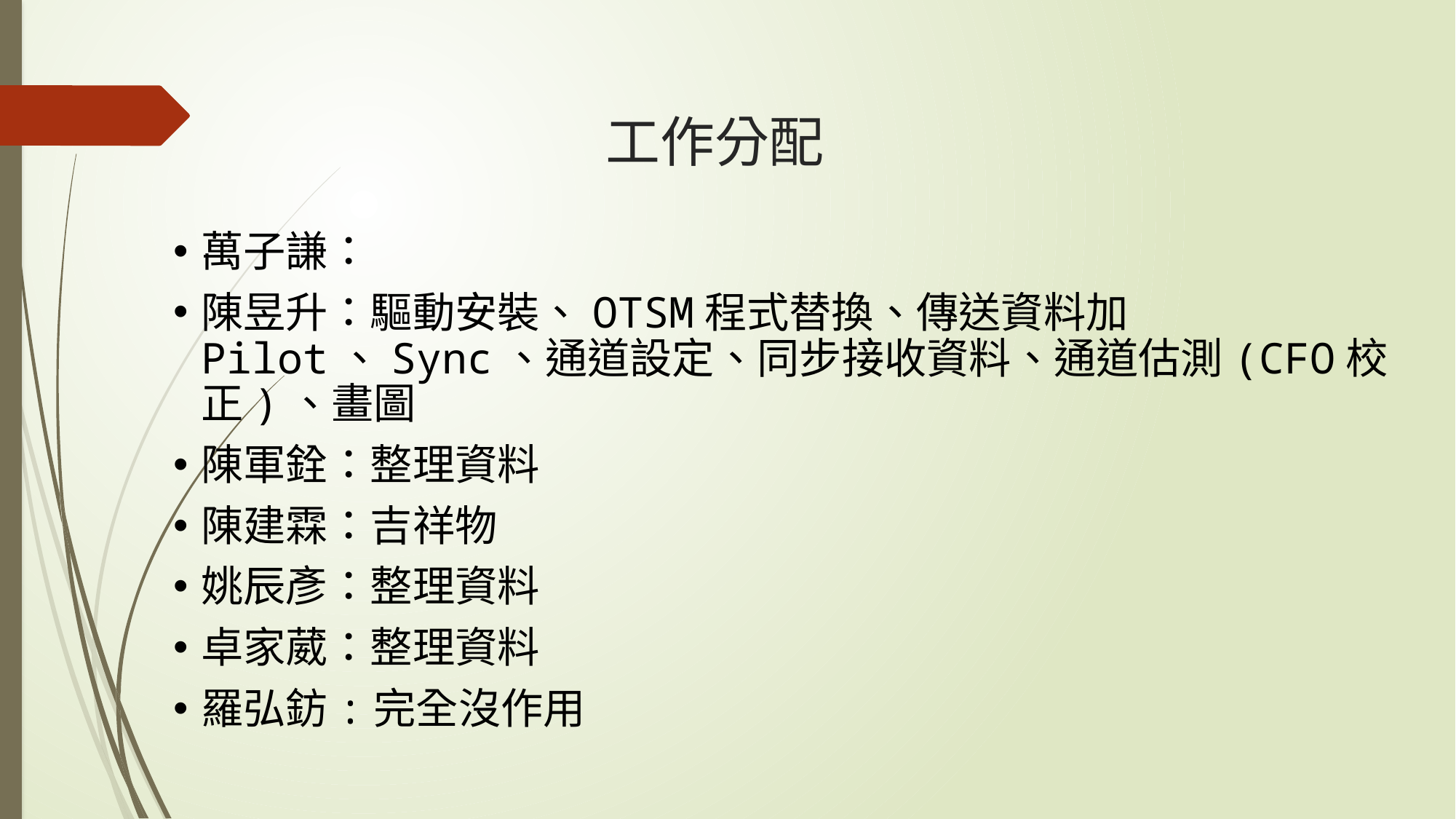

# 工作分配
萬子謙：
陳昱升：驅動安裝、OTSM程式替換、傳送資料加Pilot、Sync、通道設定、同步接收資料、通道估測(CFO校正)、畫圖
陳軍銓：整理資料
陳建霖：吉祥物
姚辰彥：整理資料
卓家葳：整理資料
羅弘鈁:完全沒作用